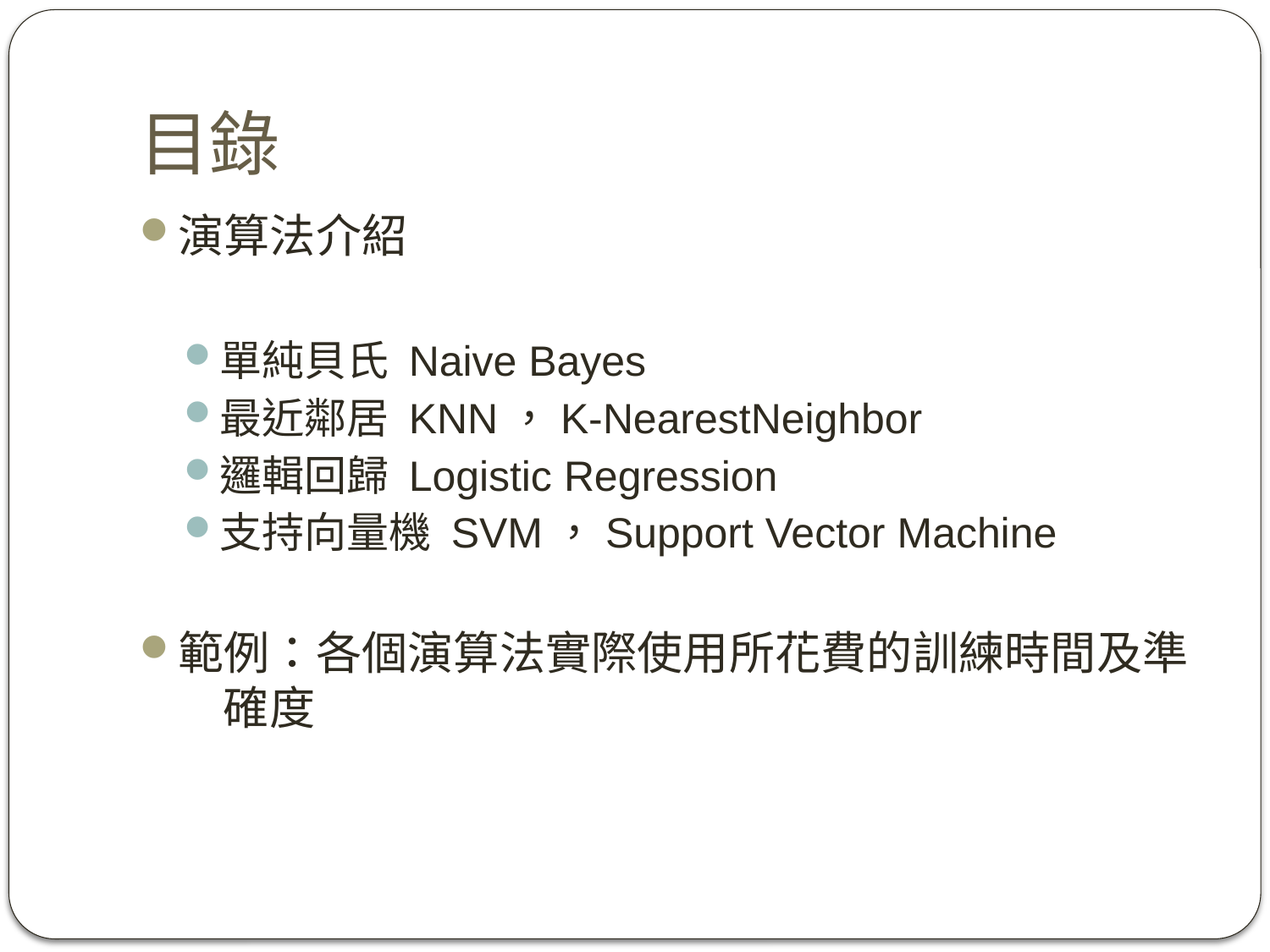

# 目錄
演算法介紹

單純貝氏 Naive Bayes
最近鄰居 KNN，K-NearestNeighbor
邏輯回歸 Logistic Regression
支持向量機 SVM，Support Vector Machine

範例：各個演算法實際使用所花費的訓練時間及準	　確度